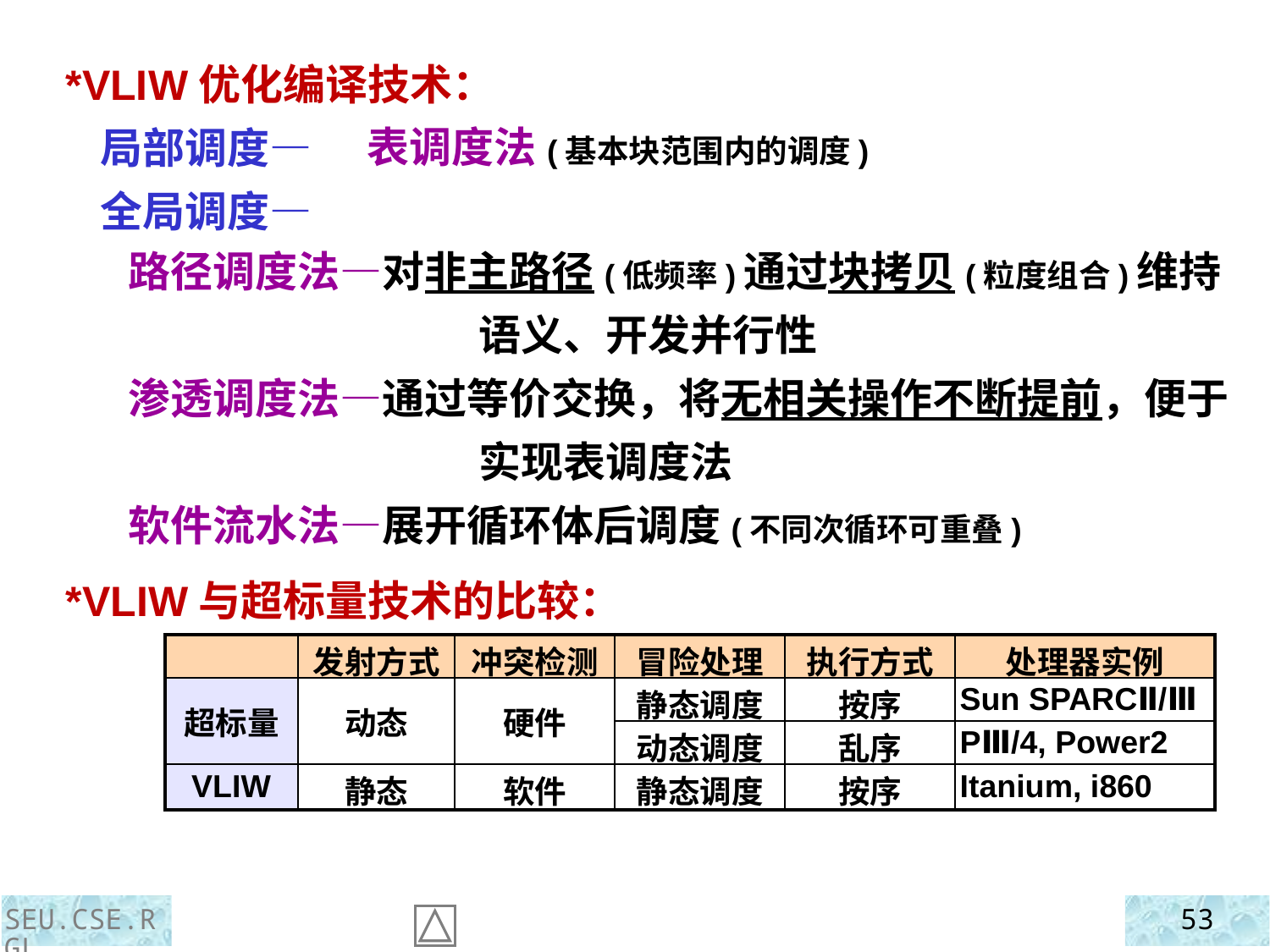

*VLIW优化编译技术：
     局部调度—
     全局调度—
表调度法(基本块范围内的调度)
        路径调度法—对非主路径(低频率)通过块拷贝(粒度组合)维持语义、开发并行性
        渗透调度法—通过等价交换，将无相关操作不断提前，便于实现表调度法
        软件流水法—展开循环体后调度(不同次循环可重叠)
  *VLIW与超标量技术的比较：
|  | 发射方式 | 冲突检测 | 冒险处理 | 执行方式 | 处理器实例 |
| --- | --- | --- | --- | --- | --- |
| 超标量 | 动态 | 硬件 | 静态调度 | 按序 | Sun SPARCⅡ/Ⅲ |
|  |  |  | 动态调度 | 乱序 | PⅢ/4, Power2 |
| VLIW | 静态 | 软件 | 静态调度 | 按序 | Itanium, i860 |
SEU.CSE.RGL
53